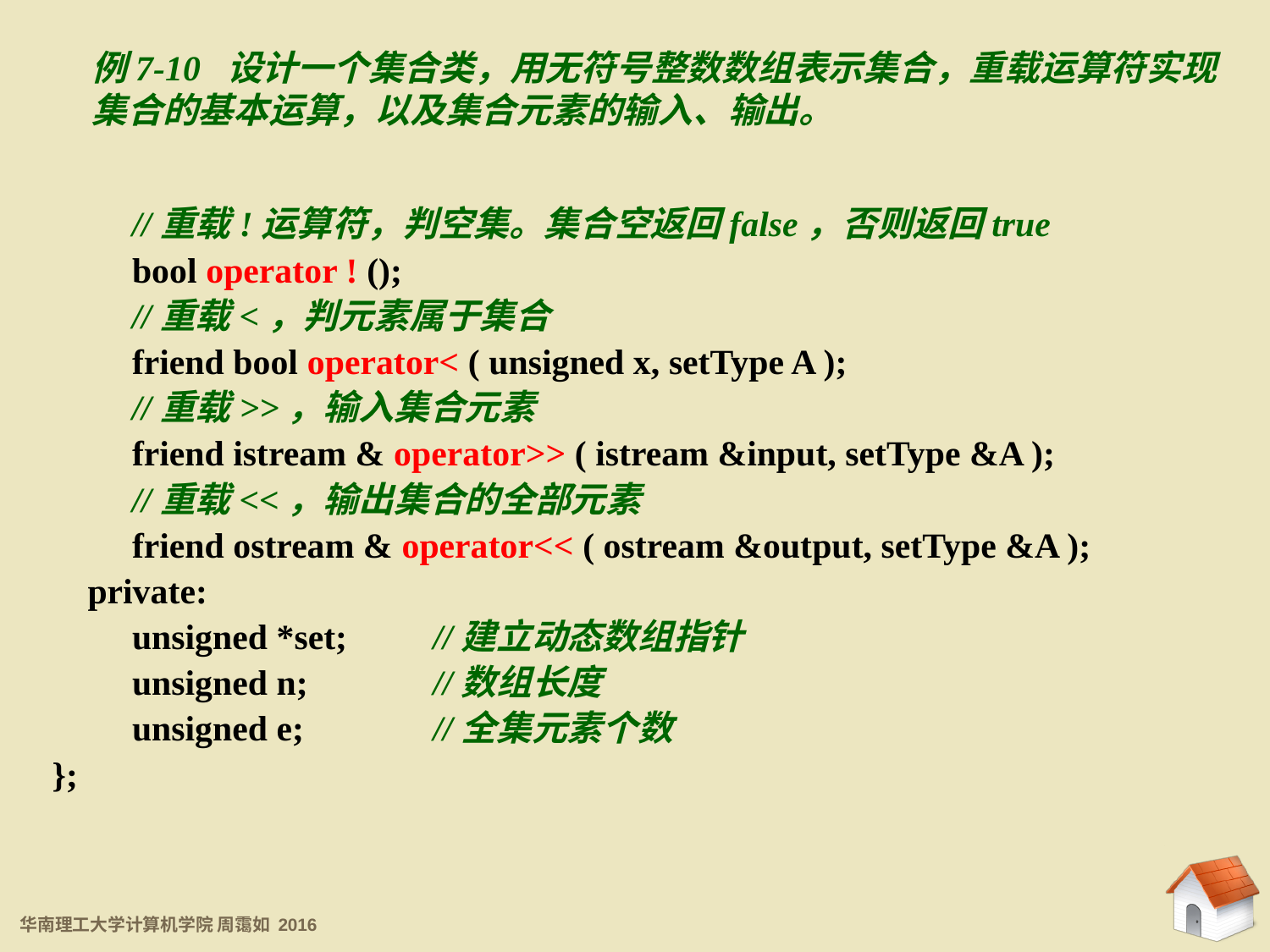

例7-10  设计一个集合类，用无符号整数数组表示集合，重载运算符实现集合的基本运算，以及集合元素的输入、输出。
         //重载!运算符，判空集。集合空返回false，否则返回true
         bool operator ! ();
         //重载<，判元素属于集合
         friend bool operator< ( unsigned x, setType A );
         //重载>>，输入集合元素
         friend istream & operator>> ( istream &input, setType &A );
         //重载<<，输出集合的全部元素
         friend ostream & operator<< ( ostream &output, setType &A );
    private:
         unsigned *set;	//建立动态数组指针
         unsigned n;	//数组长度
         unsigned e;		//全集元素个数
};